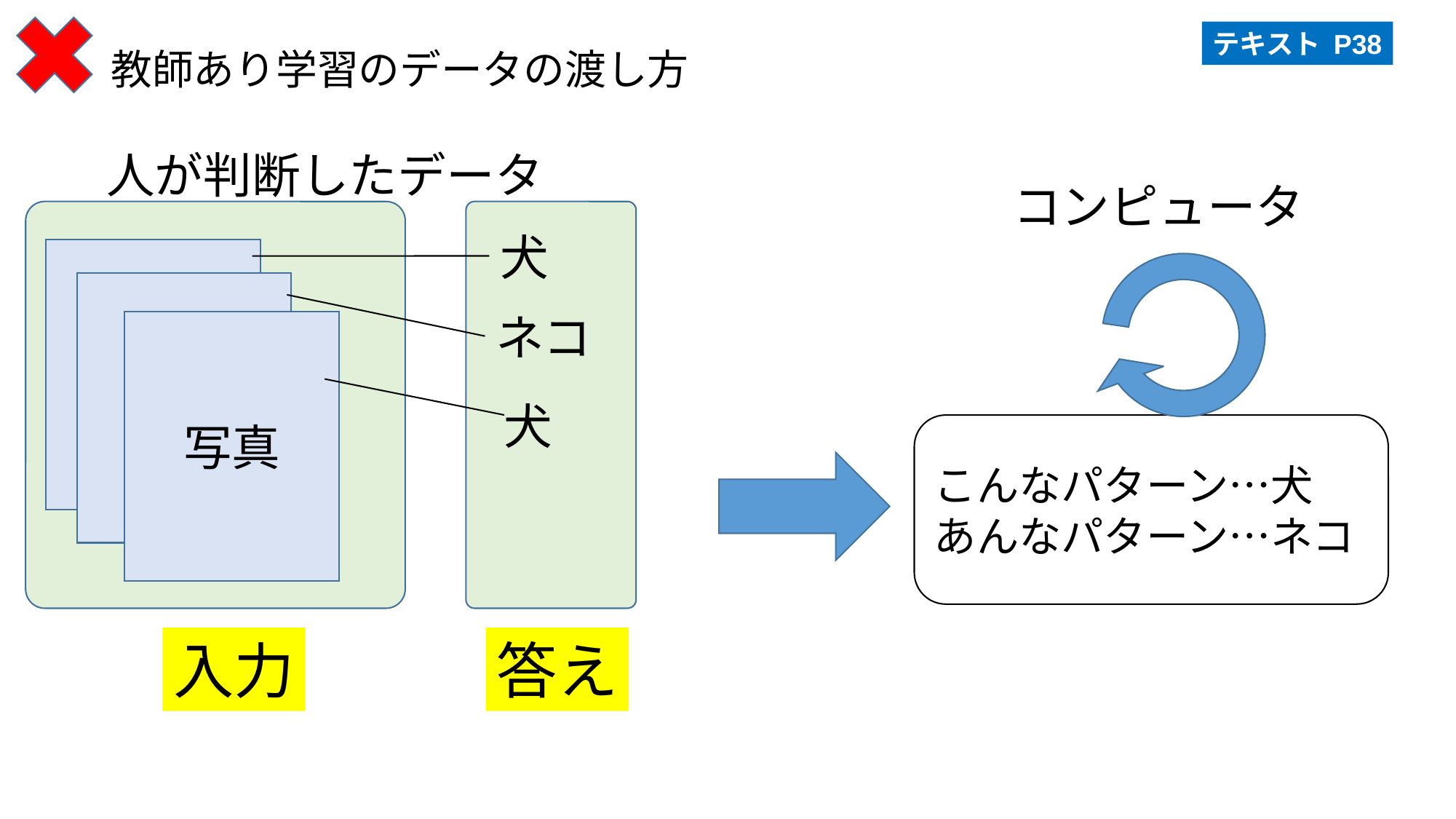

テキスト P38
# 教師あり学習のデータの渡し方
人が判断したデータ
コンピュータ

犬

写真
写真
ネコ
写真
犬
こんなパターン…犬
あんなパターン…ネコ

入力
答え